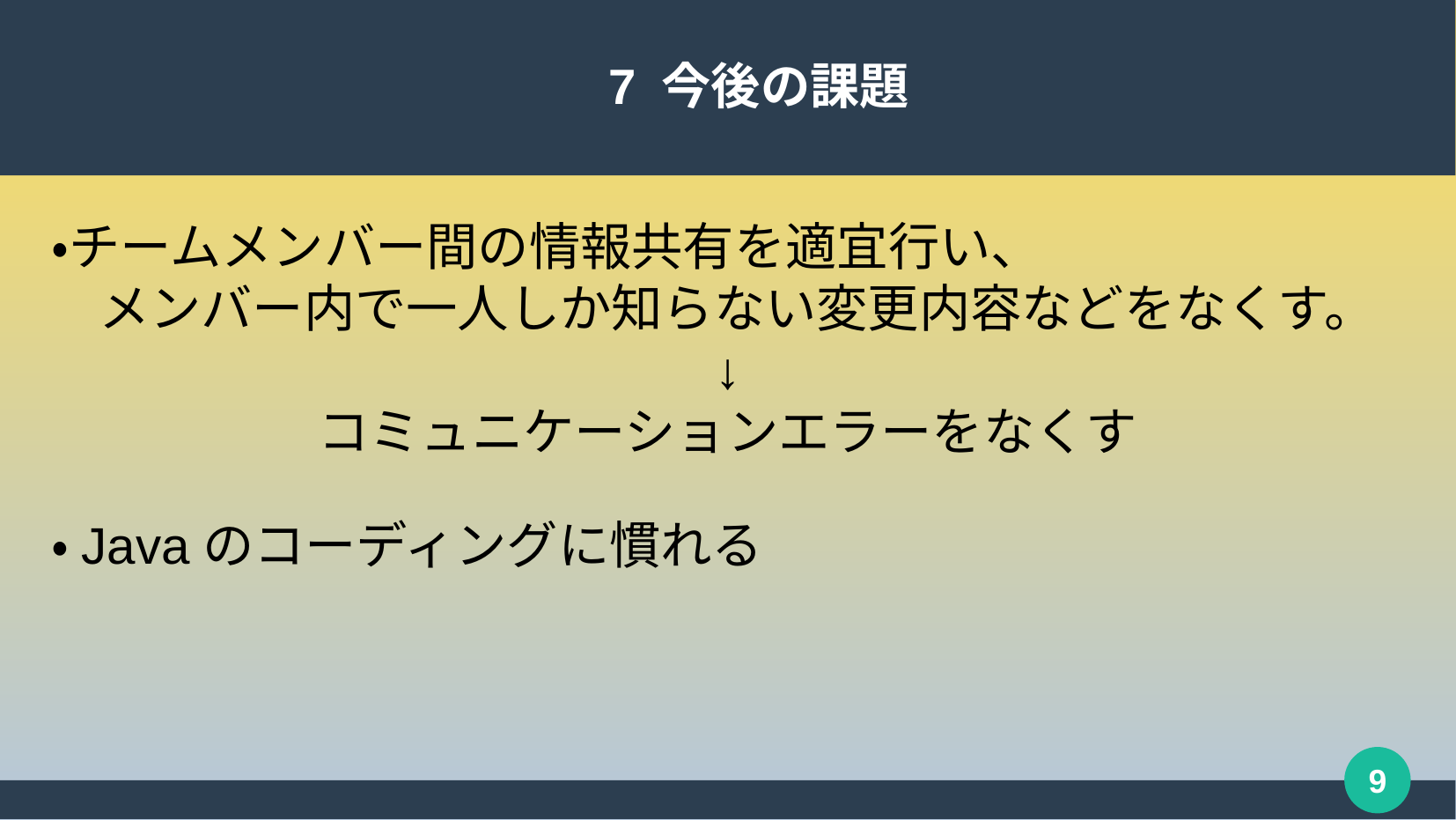

# 7 今後の課題
・チームメンバー間の情報共有を適宜行い、
   メンバー内で一人しか知らない変更内容などをなくす。
↓
コミュニケーションエラーをなくす
・Javaのコーディングに慣れる